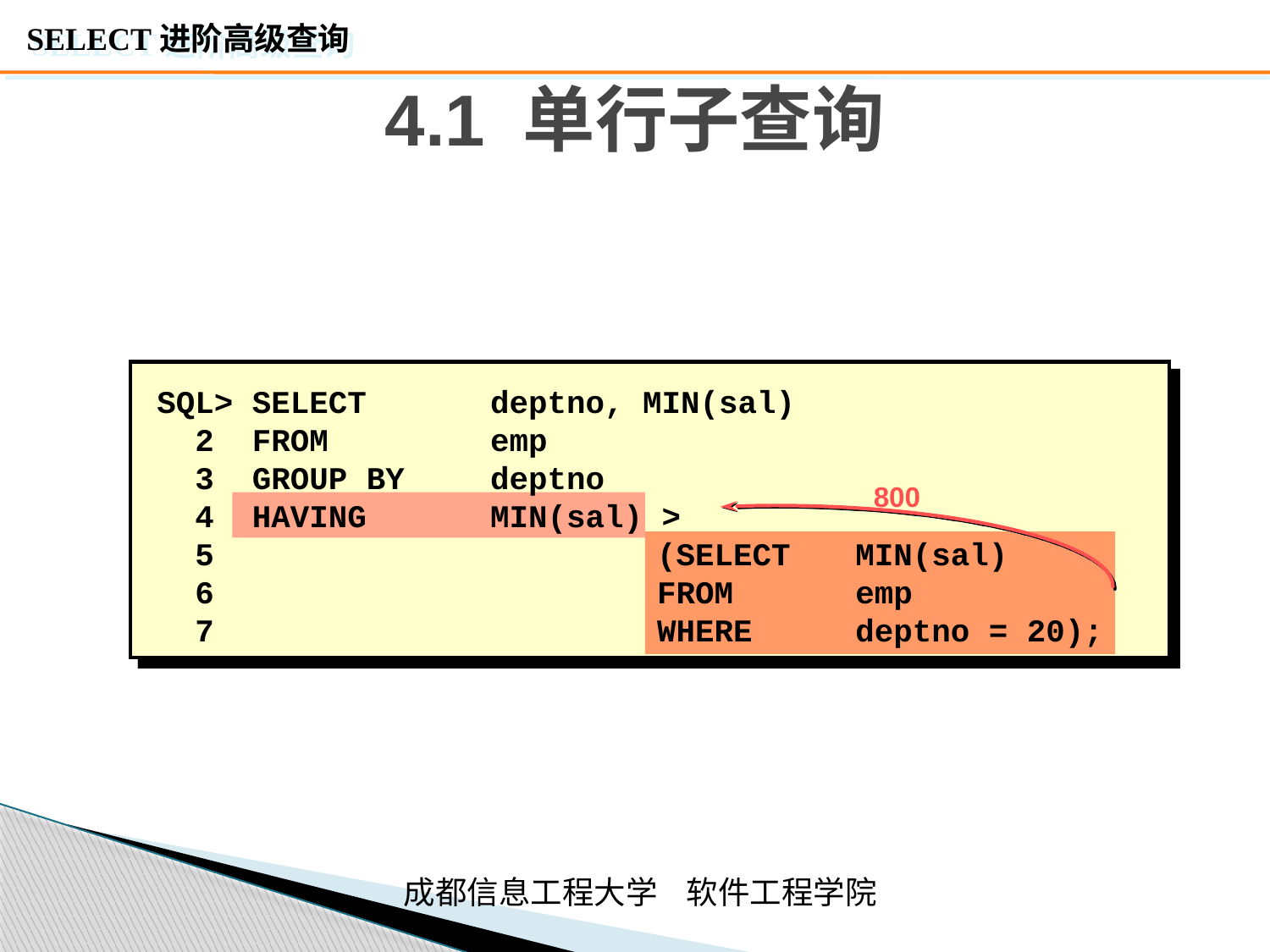

# 4.1 单行子查询

SQL> SELECT	deptno, MIN(sal)
  2  FROM	emp
  3  GROUP BY	deptno
  4  HAVING	MIN(sal) >
  5		(SELECT	MIN(sal)
  6		FROM	emp
  7		WHERE	deptno = 20);
800